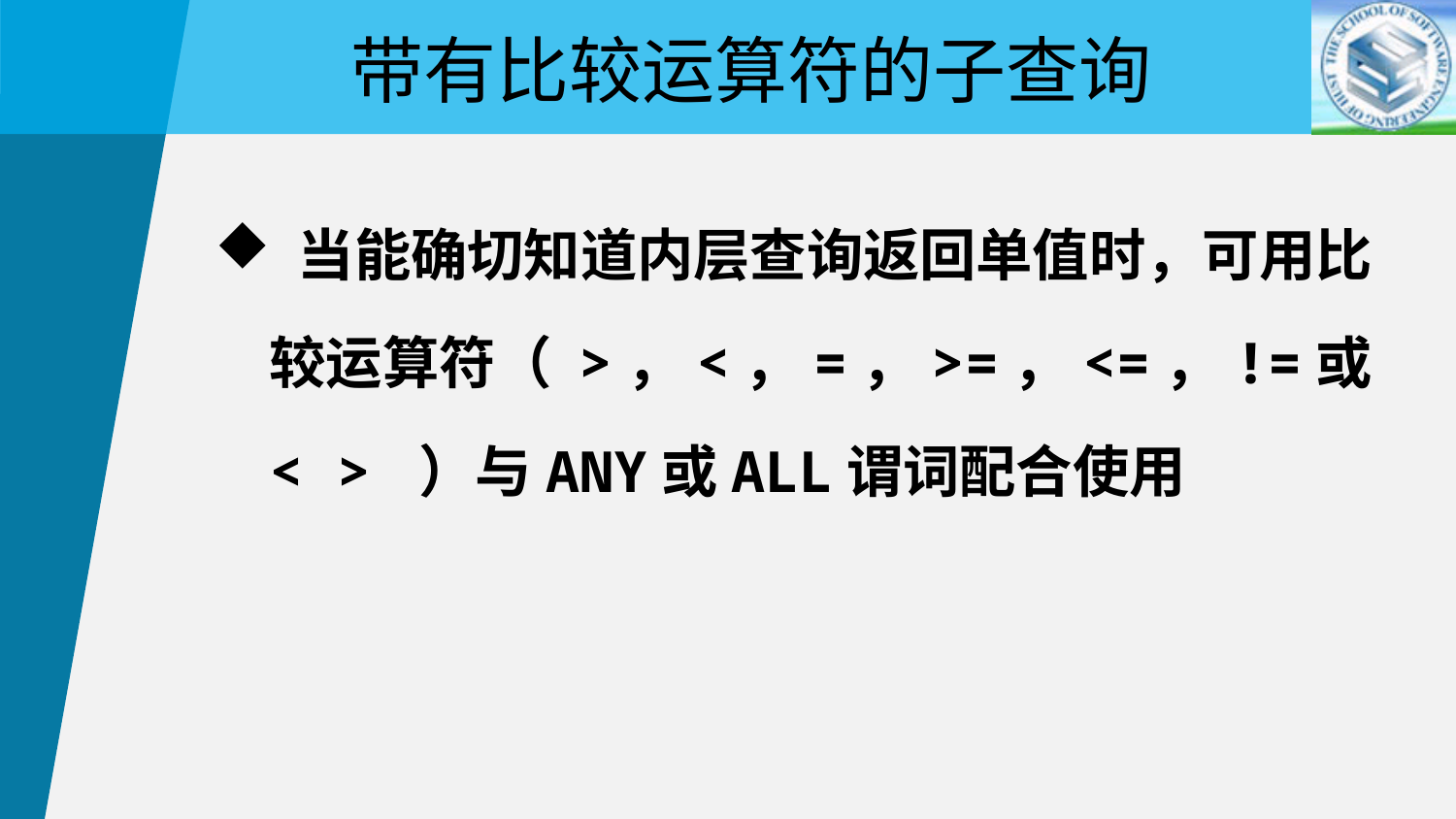

带有比较运算符的子查询
 当能确切知道内层查询返回单值时，可用比较运算符（ >，<，=，>=，<=，!=或 < > ）与ANY或ALL谓词配合使用